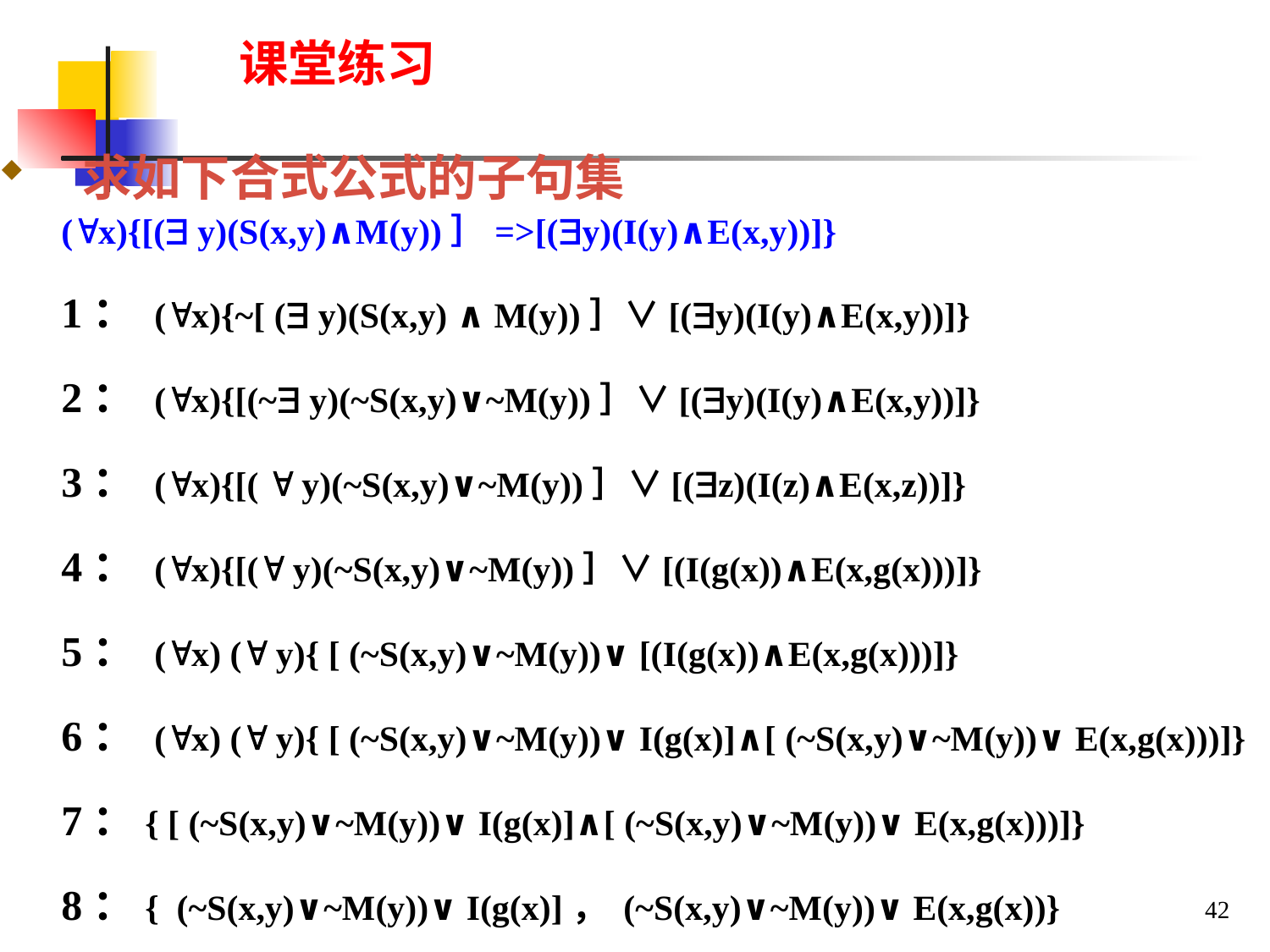

课堂练习

求如下合式公式的子句集
(∀x){[(∃ y)(S(x,y)∧M(y))］=>[(∃y)(I(y)∧E(x,y))]}
1： (∀x){~[ (∃ y)(S(x,y) ∧ M(y))］∨[(∃y)(I(y)∧E(x,y))]}
2： (∀x){[(~∃ y)(~S(x,y)∨~M(y))］∨[(∃y)(I(y)∧E(x,y))]}
3： (∀x){[( ∀ y)(~S(x,y)∨~M(y))］∨[(∃z)(I(z)∧E(x,z))]}
4： (∀x){[(∀ y)(~S(x,y)∨~M(y))］∨[(I(g(x))∧E(x,g(x)))]}
5： (∀x) (∀ y){ [ (~S(x,y)∨~M(y))∨ [(I(g(x))∧E(x,g(x)))]}
6： (∀x) (∀ y){ [ (~S(x,y)∨~M(y))∨ I(g(x)]∧[ (~S(x,y)∨~M(y))∨ E(x,g(x)))]}
7：{ [ (~S(x,y)∨~M(y))∨ I(g(x)]∧[ (~S(x,y)∨~M(y))∨ E(x,g(x)))]}
8：{  (~S(x,y)∨~M(y))∨ I(g(x)]， (~S(x,y)∨~M(y))∨ E(x,g(x))}

42